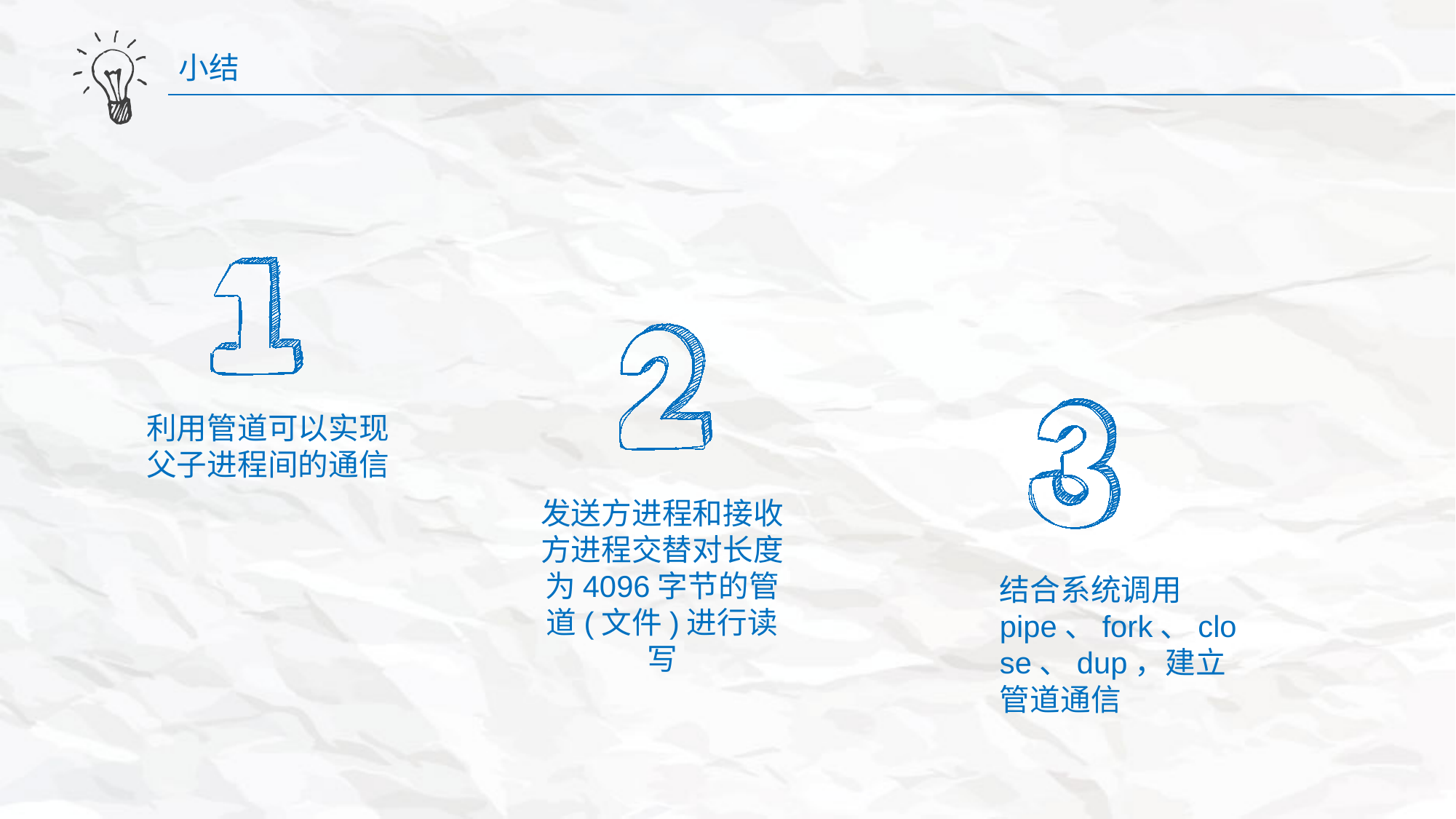

小结

利用管道可以实现父子进程间的通信
发送方进程和接收方进程交替对长度为4096字节的管道(文件)进行读写
结合系统调用pipe、fork、close、dup，建立管道通信